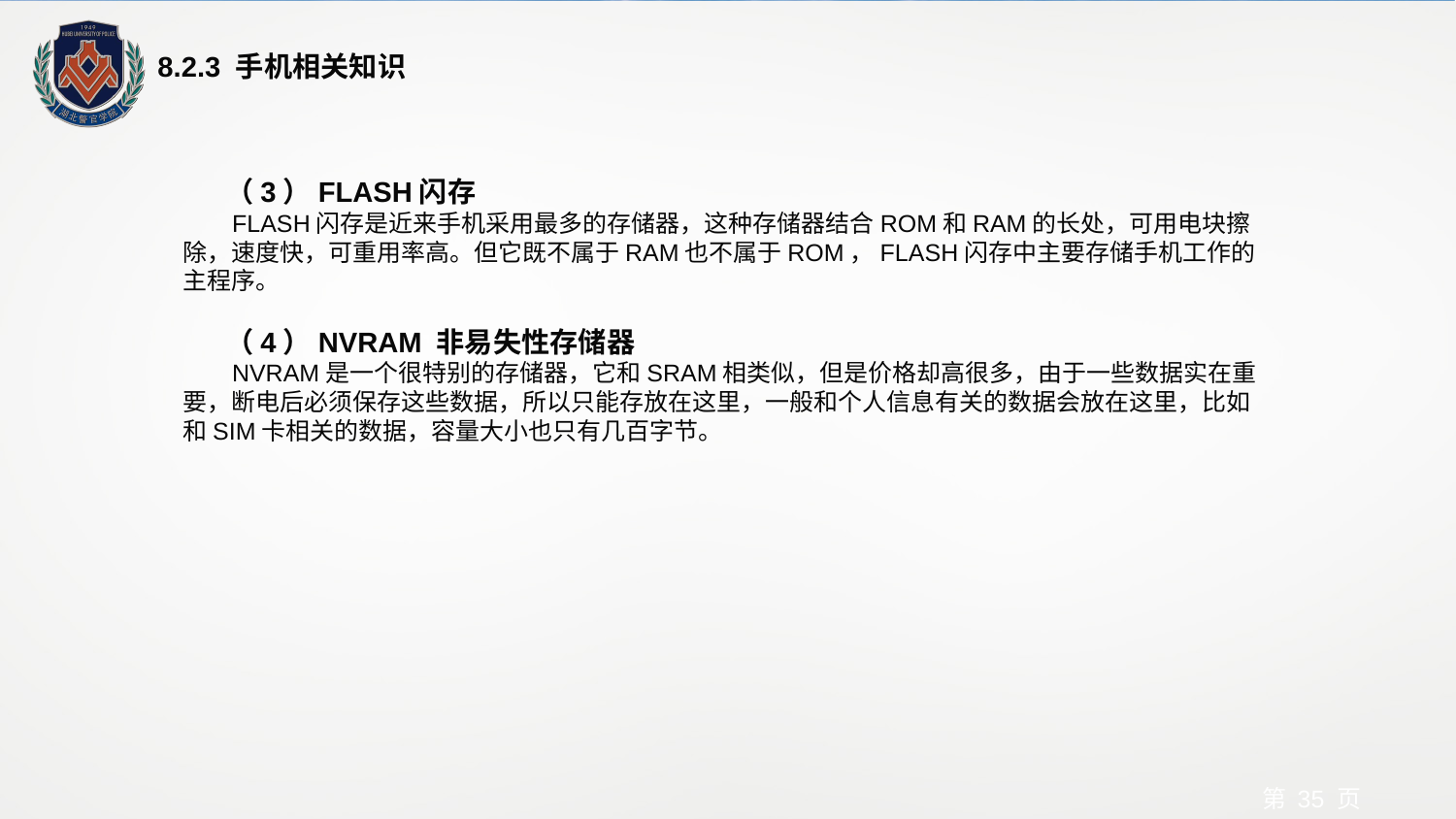

8.2.3 手机相关知识
（3）FLASH闪存
 FLASH闪存是近来手机采用最多的存储器，这种存储器结合ROM和RAM的长处，可用电块擦除，速度快，可重用率高。但它既不属于RAM也不属于ROM，FLASH闪存中主要存储手机工作的主程序。

（4）NVRAM 非易失性存储器
 NVRAM是一个很特别的存储器，它和SRAM相类似，但是价格却高很多，由于一些数据实在重要，断电后必须保存这些数据，所以只能存放在这里，一般和个人信息有关的数据会放在这里，比如和SIM卡相关的数据，容量大小也只有几百字节。